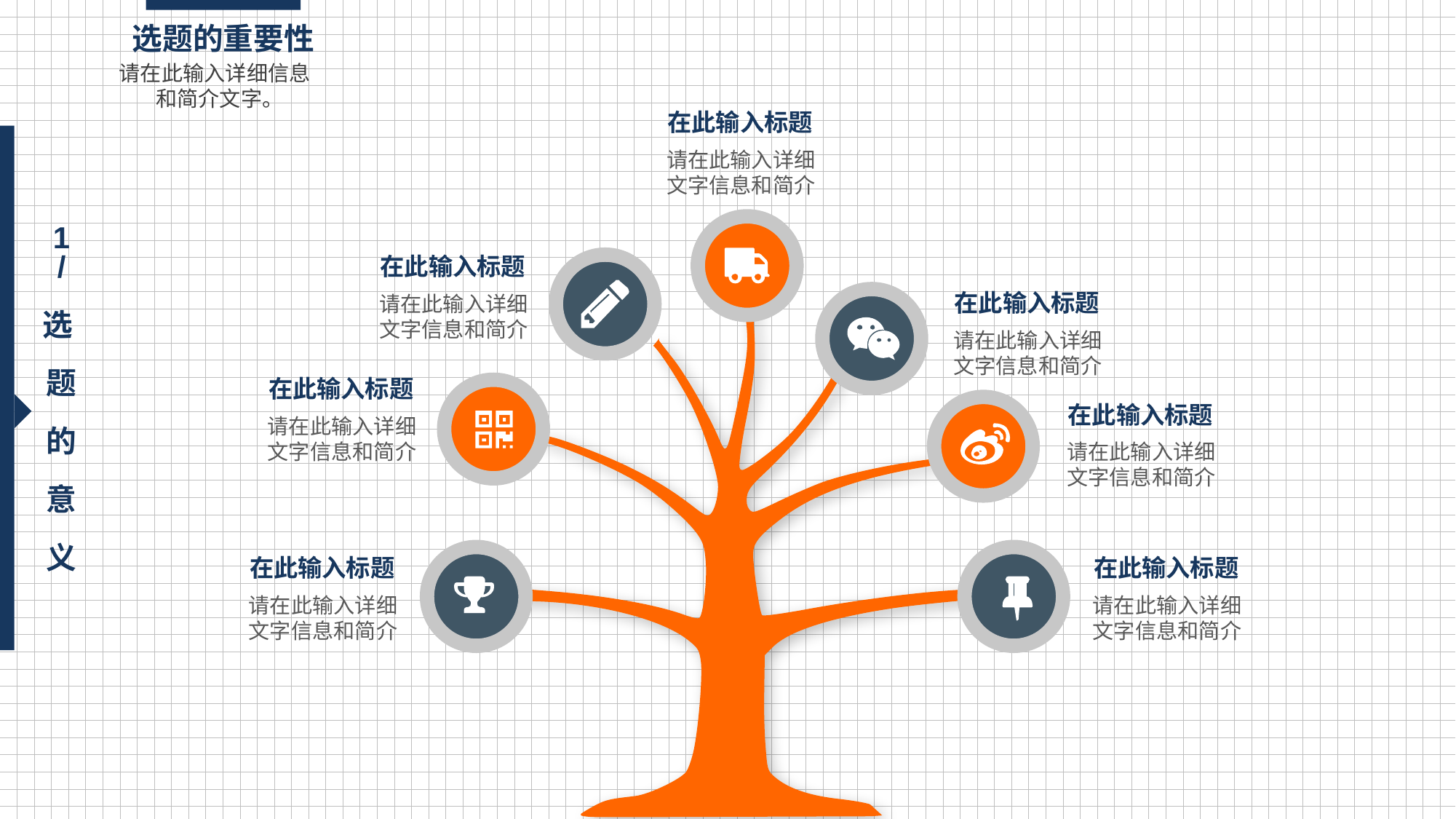

选题的重要性
请在此输入详细信息   和简介文字。
在此输入标题
请在此输入详细文字信息和简介

1
/

选

题

的

意

义
在此输入标题
请在此输入详细文字信息和简介

在此输入标题
请在此输入详细文字信息和简介

在此输入标题
请在此输入详细文字信息和简介

在此输入标题
请在此输入详细文字信息和简介

在此输入标题
请在此输入详细文字信息和简介

在此输入标题
请在此输入详细文字信息和简介